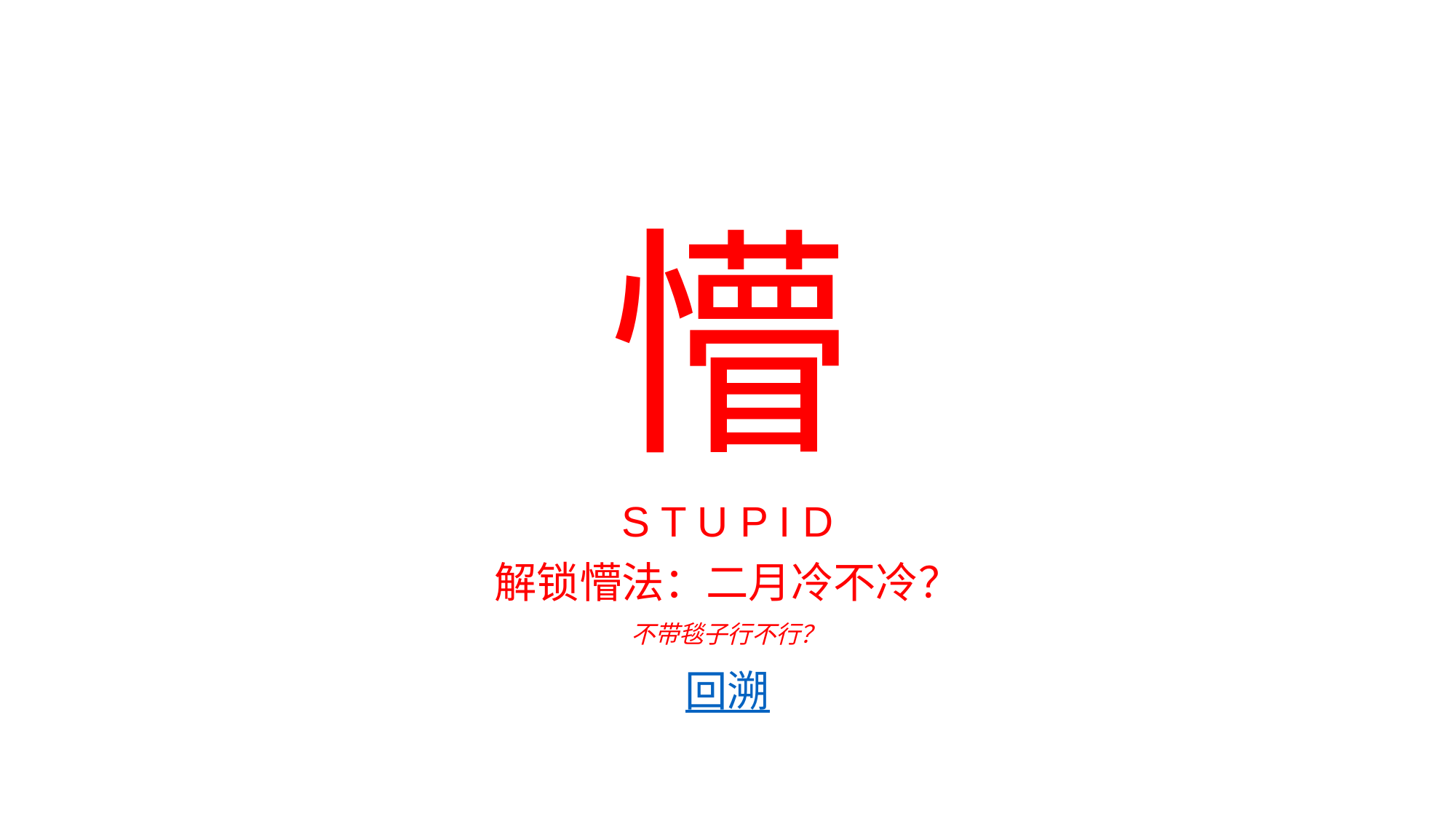

懵
S T U P I D
解锁懵法：二月冷不冷？
不带毯子行不行？
回溯